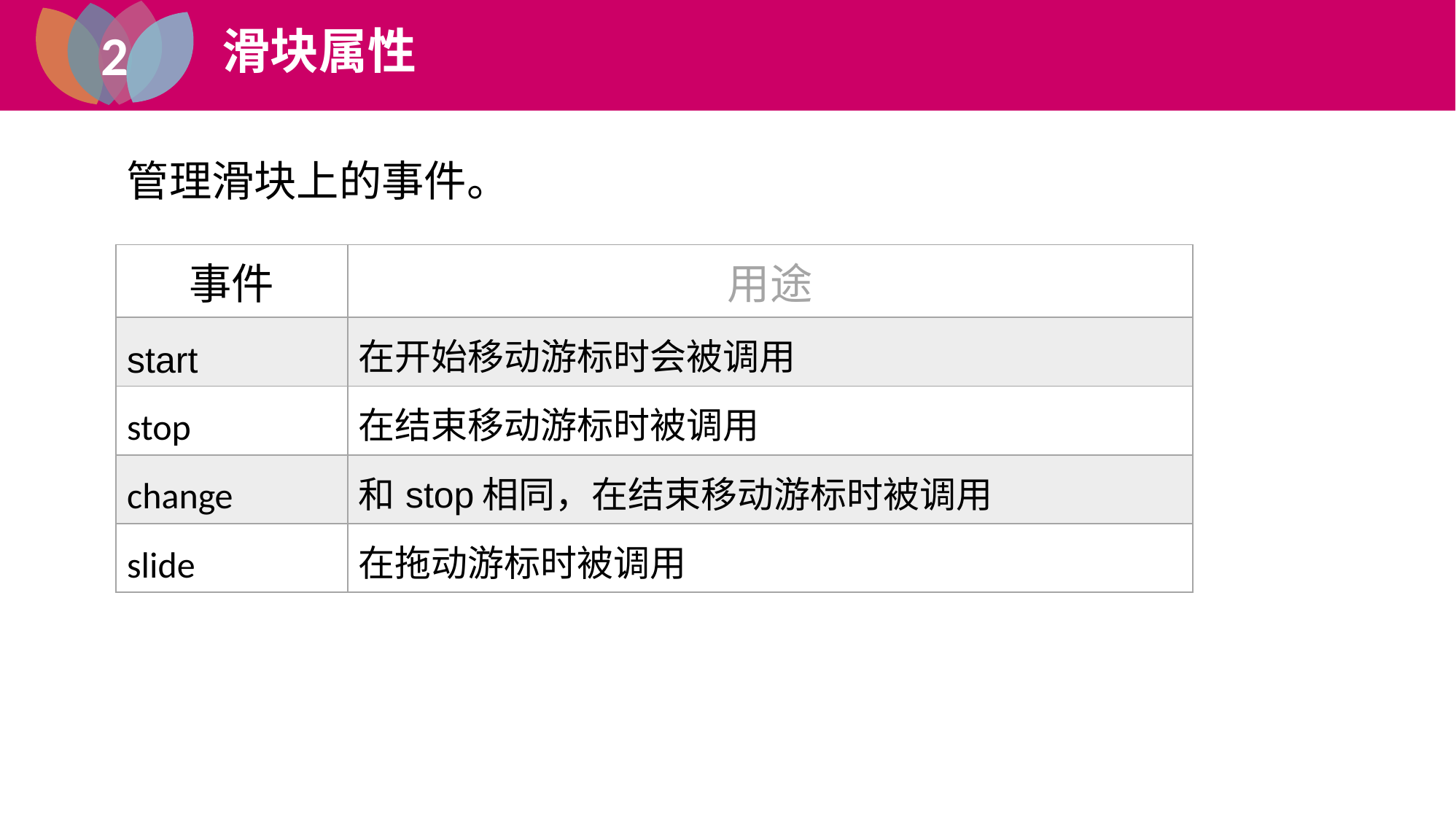

2
滑块属性
1
jQuery UI
管理滑块上的事件。
| 事件 | 用途 |
| --- | --- |
| start | 在开始移动游标时会被调用 |
| stop | 在结束移动游标时被调用 |
| change | 和stop相同，在结束移动游标时被调用 |
| slide | 在拖动游标时被调用 |